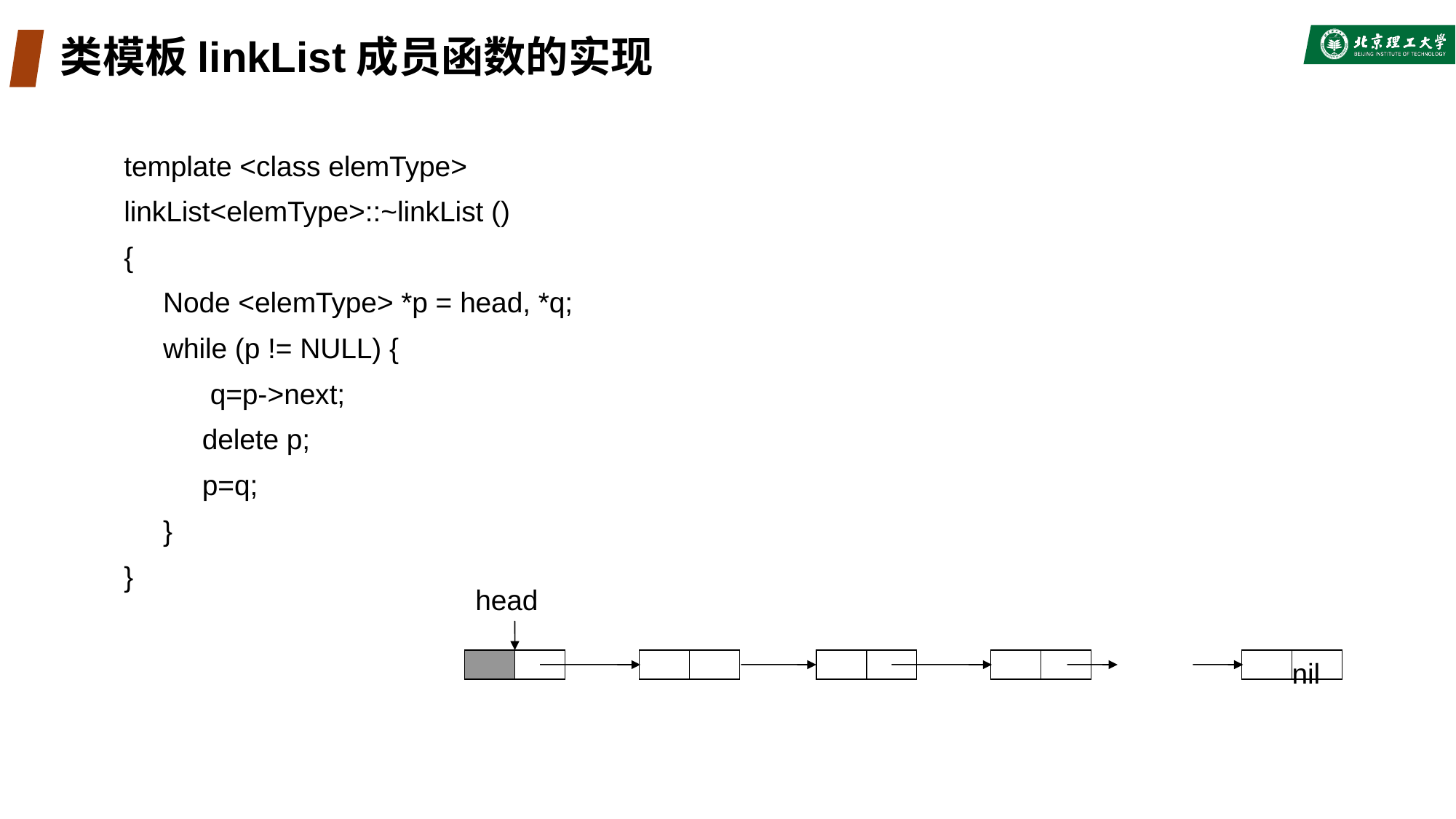

# 类模板linkList成员函数的实现
template <class elemType>
linkList<elemType>::~linkList ()
{
     Node <elemType> *p = head, *q;
     while (p != NULL) {
           q=p->next;
          delete p;
          p=q;
     }
}

head

nil